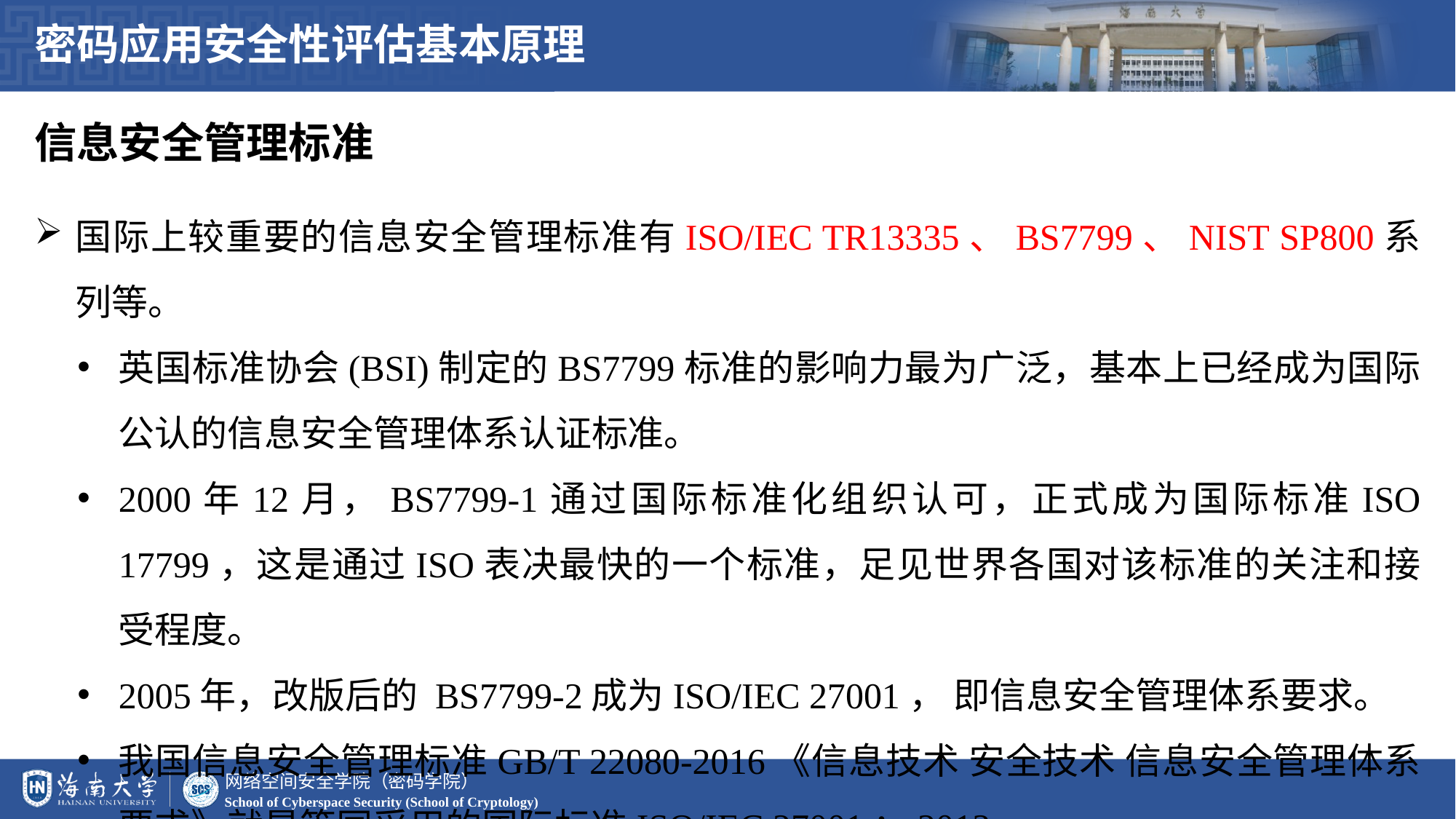

密码应用安全性评估基本原理
信息安全管理标准
国际上较重要的信息安全管理标准有ISO/IEC TR13335、BS7799、NIST SP800系列等。
英国标准协会(BSI)制定的BS7799标准的影响力最为广泛，基本上已经成为国际公认的信息安全管理体系认证标准。
2000年12月，BS7799-1通过国际标准化组织认可，正式成为国际标准ISO 17799，这是通过ISO表决最快的一个标准，足见世界各国对该标准的关注和接受程度。
2005年，改版后的 BS7799-2成为ISO/IEC 27001， 即信息安全管理体系要求。
我国信息安全管理标准GB/T 22080-2016《信息技术 安全技术 信息安全管理体系要求》就是等同采用的国际标准ISO/IEC 27001：2013。
17